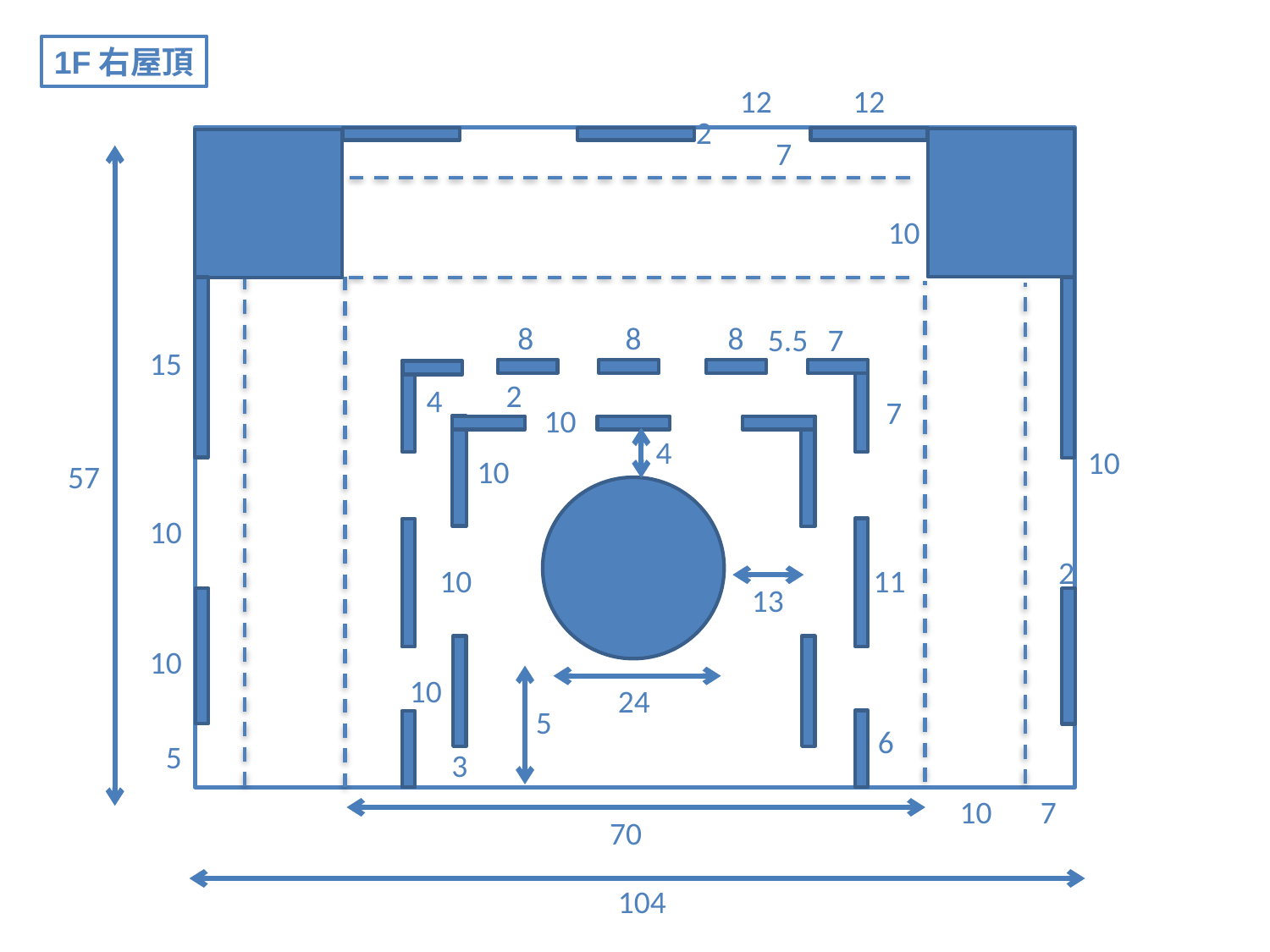

1F右屋頂
12
12
2

7

10

8
8
8
5.5
7
15

2
4
7
10

4
10
10
57

10

2
10
11
13

10
10
24
5

6
5
3
10
7
70
104